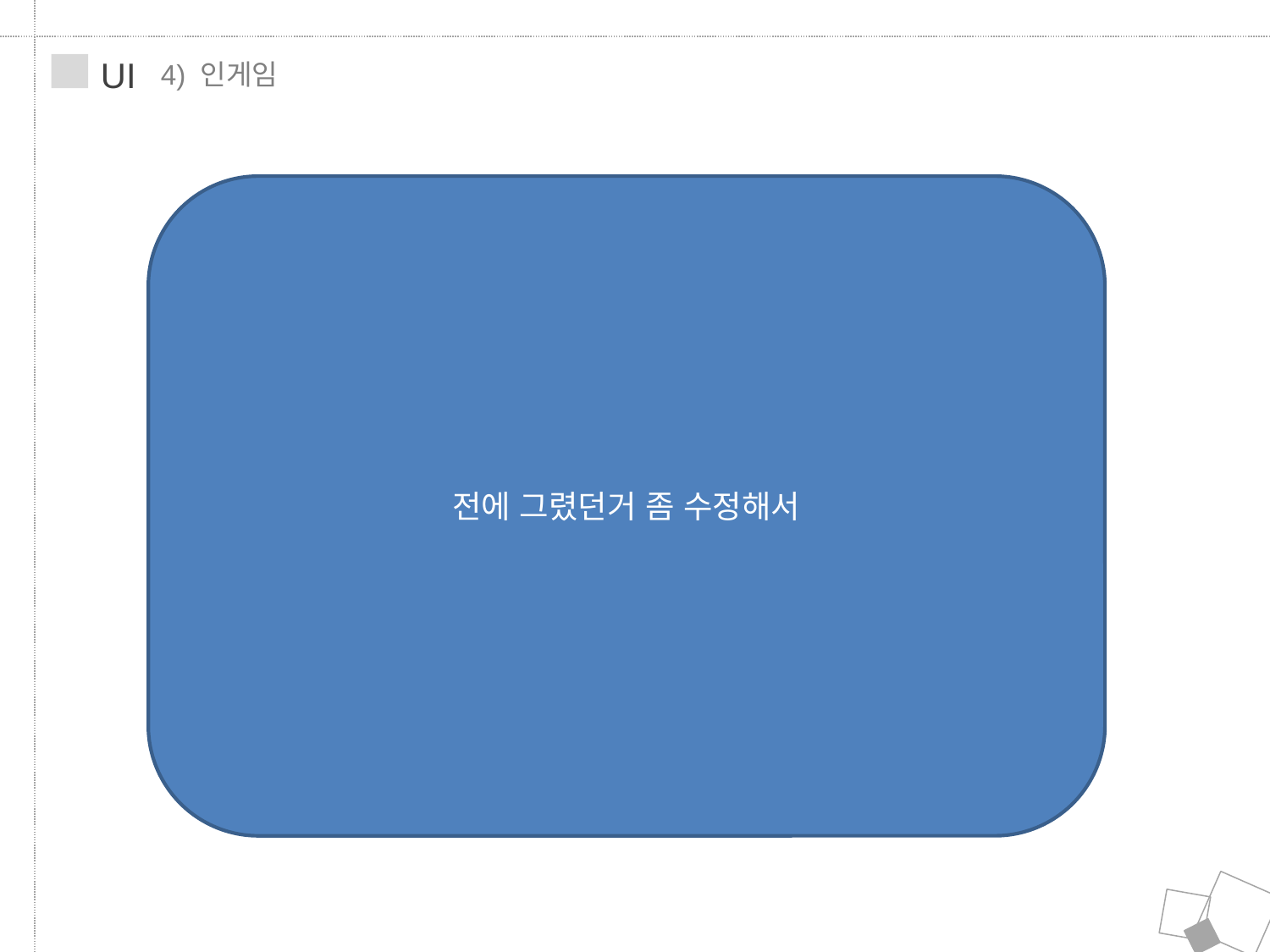

UI
4) 인게임

전에 그렸던거 좀 수정해서